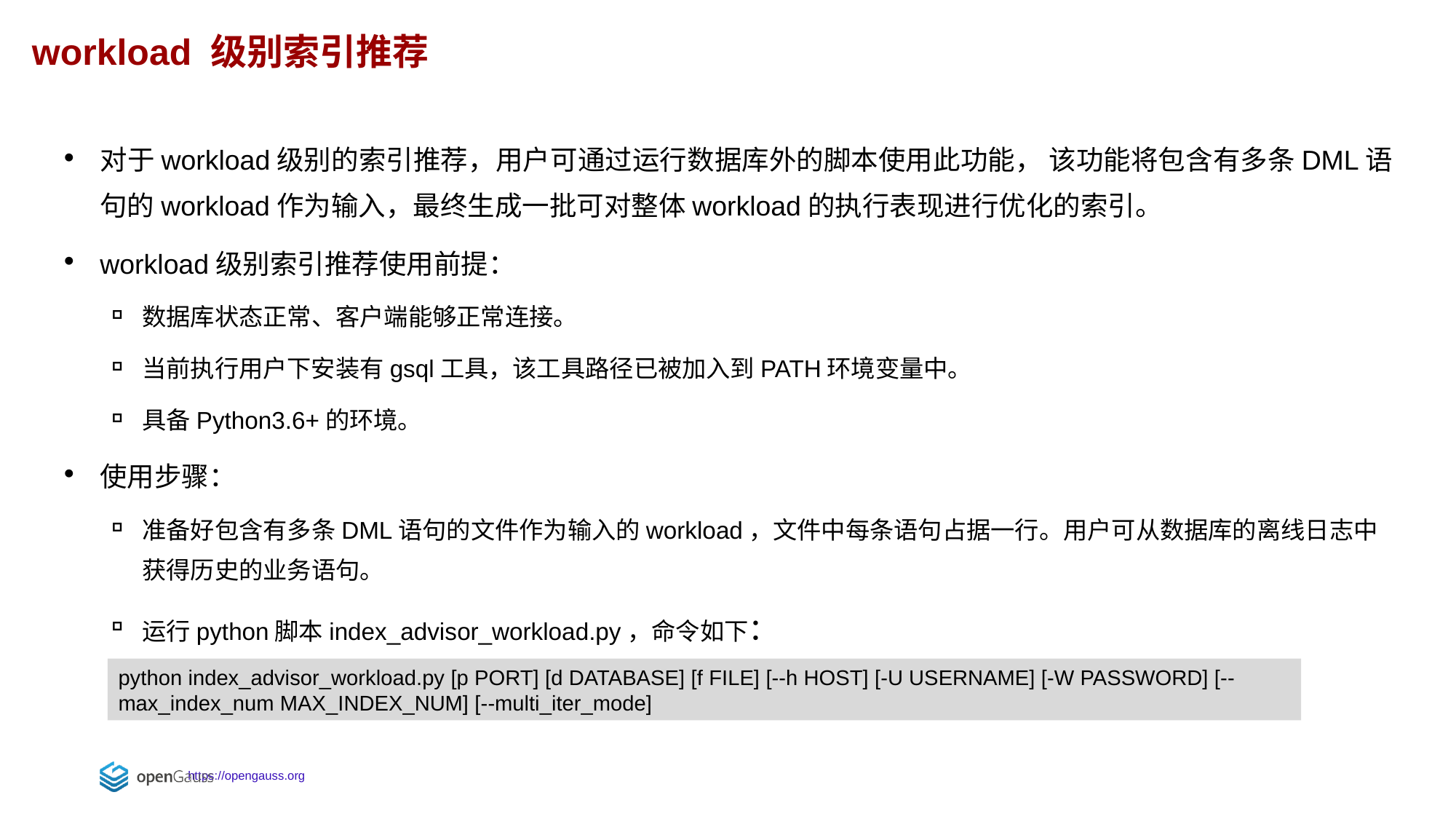

workload 级别索引推荐
对于workload级别的索引推荐，用户可通过运行数据库外的脚本使用此功能， 该功能将包含有多条DML语句的workload作为输入，最终生成一批可对整体workload的执行表现进行优化的索引。
workload级别索引推荐使用前提：
数据库状态正常、客户端能够正常连接。
当前执行用户下安装有gsql工具，该工具路径已被加入到PATH环境变量中。
具备Python3.6+的环境。
使用步骤：
准备好包含有多条DML语句的文件作为输入的workload，文件中每条语句占据一行。用户可从数据库的离线日志中获得历史的业务语句。
运行python脚本index_advisor_workload.py，命令如下：
python index_advisor_workload.py [p PORT] [d DATABASE] [f FILE] [--h HOST] [-U USERNAME] [-W PASSWORD] [--max_index_num MAX_INDEX_NUM] [--multi_iter_mode]